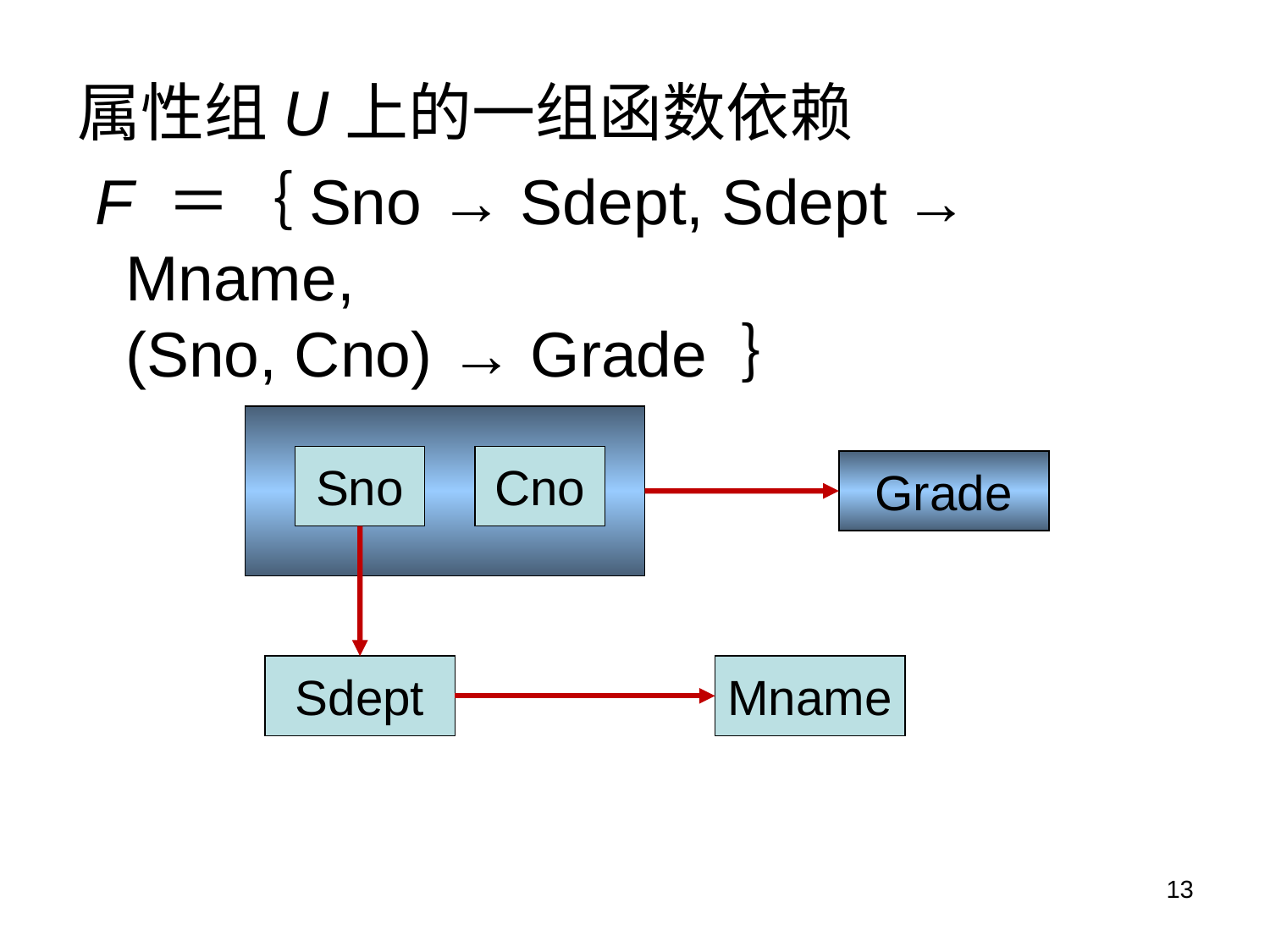

属性组U上的一组函数依赖
 F ＝｛Sno → Sdept, Sdept → Mname,
(Sno, Cno) → Grade ｝

Sno
Cno
Grade
Sdept
Mname
13